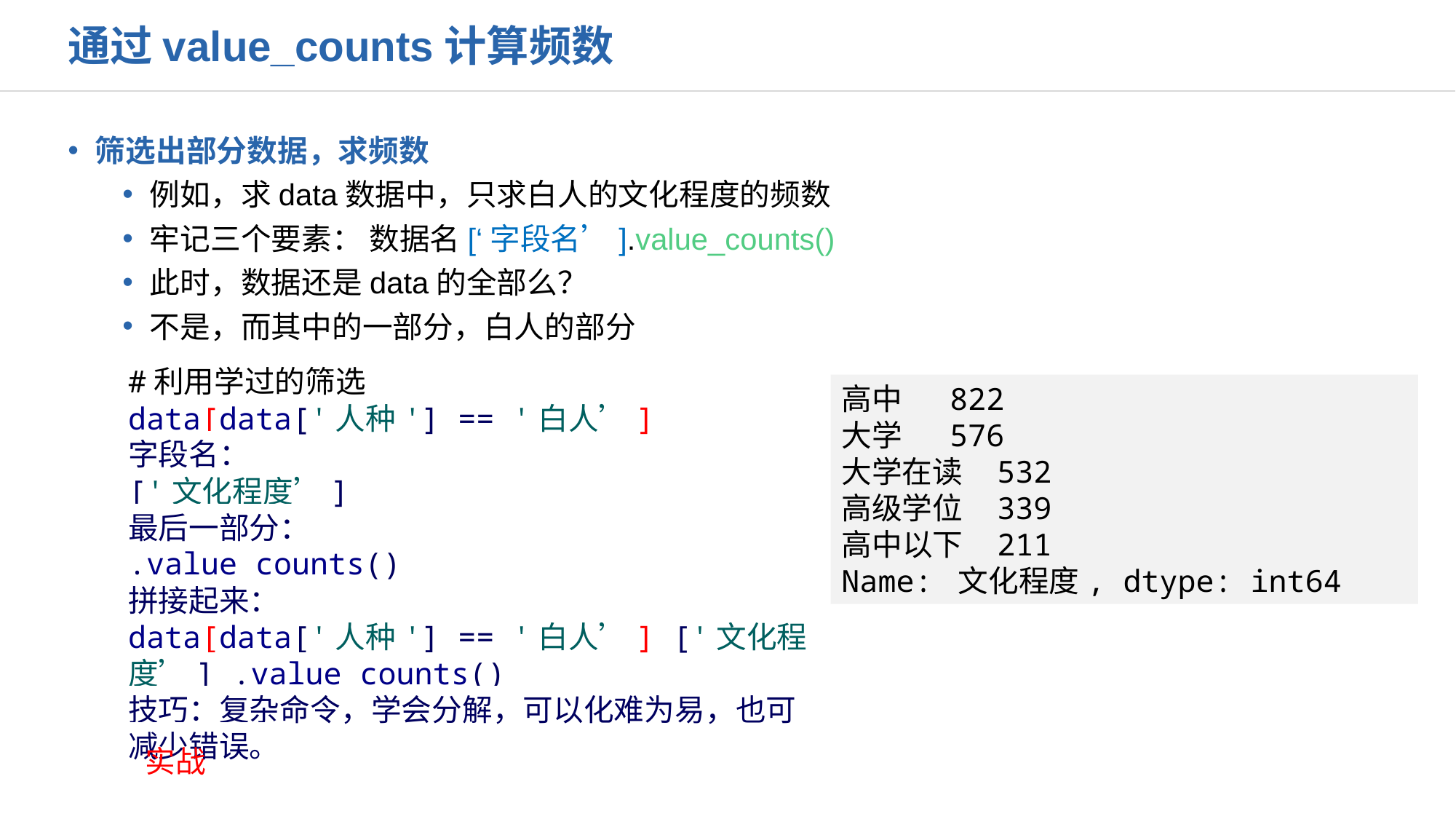

通过value_counts计算频数
筛选出部分数据，求频数
例如，求data数据中，只求白人的文化程度的频数
牢记三个要素： 数据名[‘字段名’].value_counts()
此时，数据还是data的全部么？
不是，而其中的一部分，白人的部分

#利用学过的筛选
data[data['人种'] == '白人’]
字段名：
['文化程度’]
最后一部分：
.value_counts()
拼接起来：
data[data['人种'] == '白人’] ['文化程度’] .value_counts()
技巧：复杂命令，学会分解，可以化难为易，也可减少错误。
高中      822
大学      576
大学在读    532
高级学位    339
高中以下    211
Name: 文化程度, dtype: int64
实战